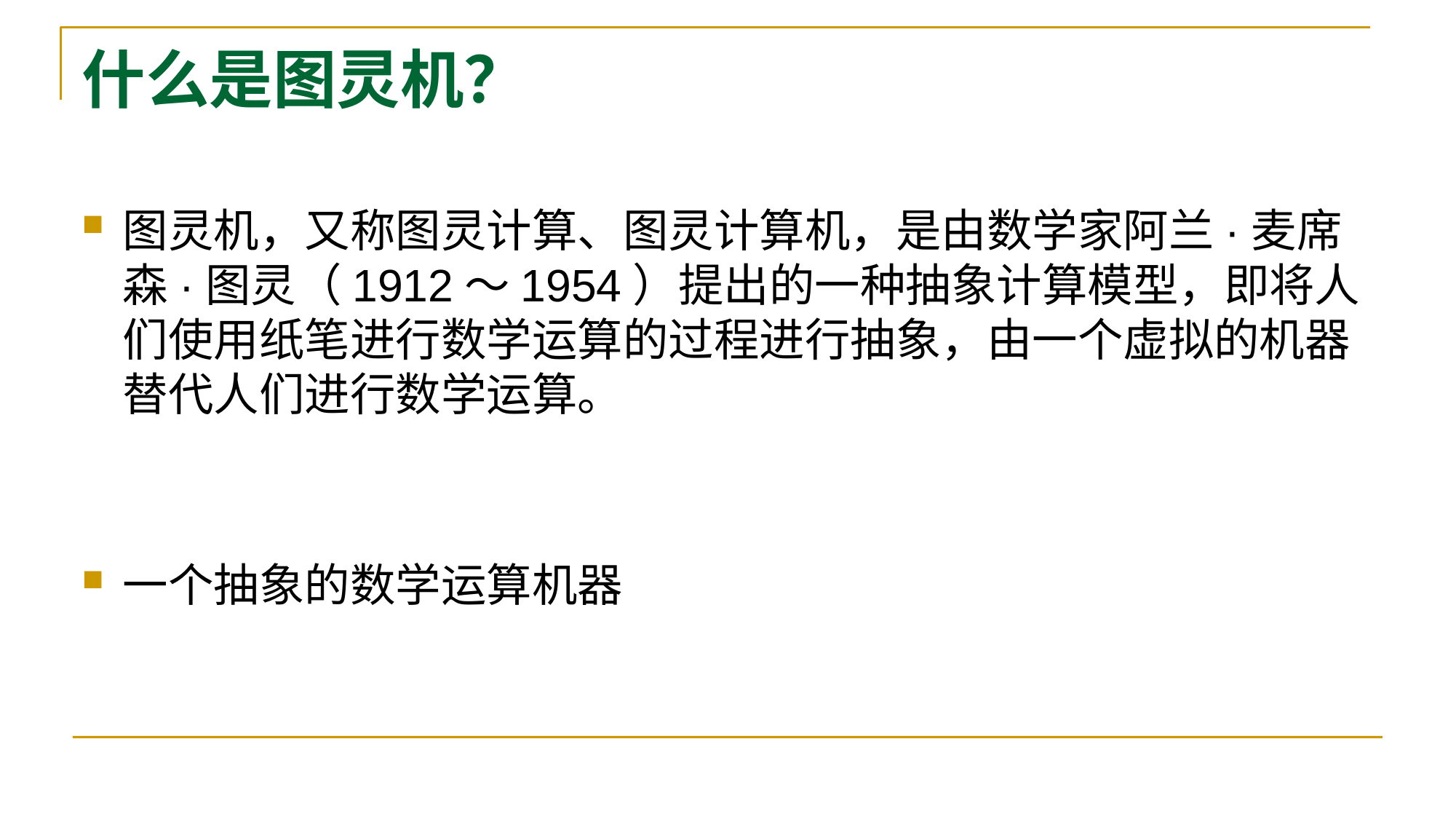

# 什么是图灵机？
图灵机，又称图灵计算、图灵计算机，是由数学家阿兰·麦席森·图灵（1912～1954）提出的一种抽象计算模型，即将人们使用纸笔进行数学运算的过程进行抽象，由一个虚拟的机器替代人们进行数学运算。

一个抽象的数学运算机器